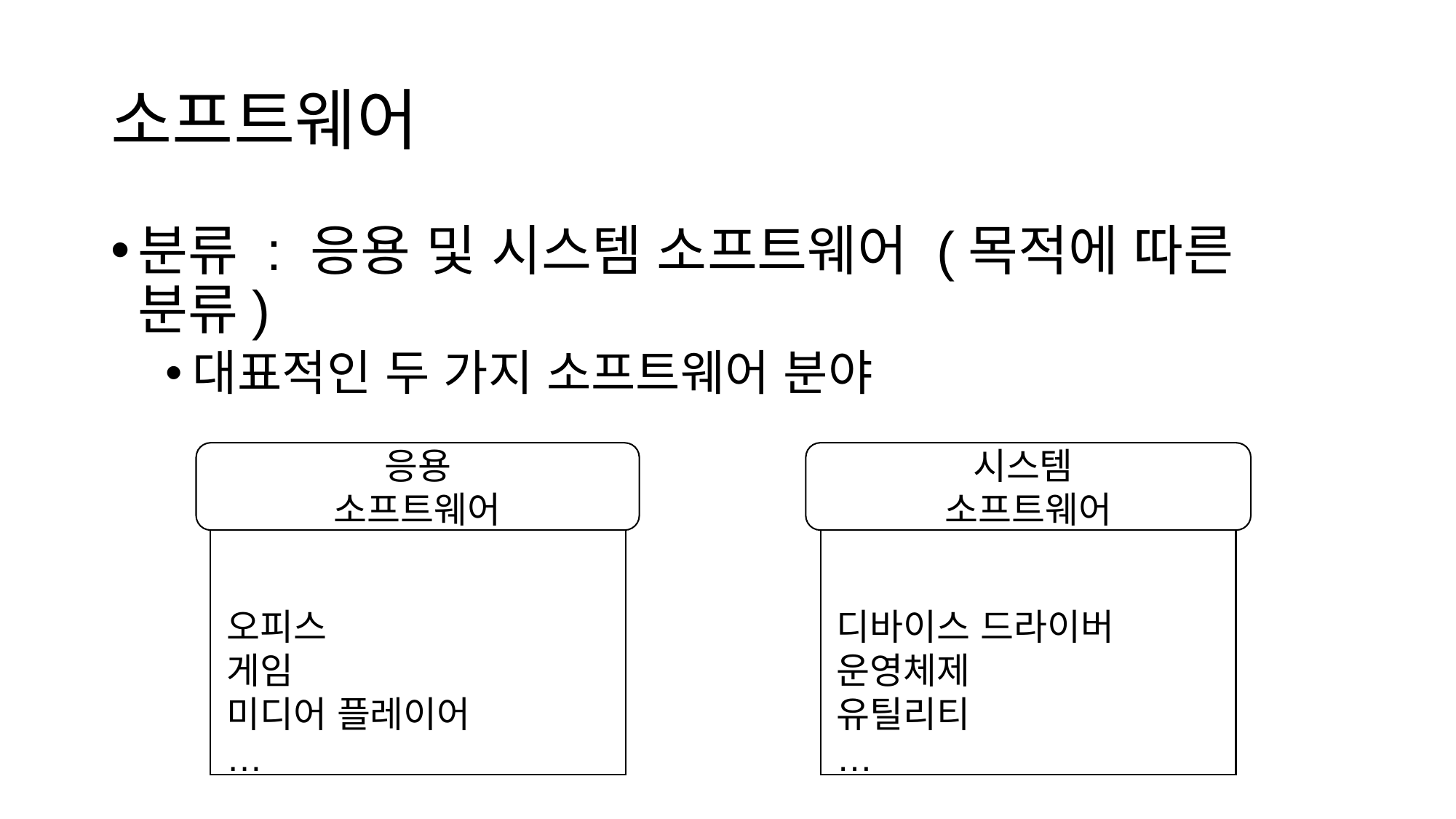

# 소프트웨어
분류 : 응용 및 시스템 소프트웨어 (목적에 따른 분류)
대표적인 두 가지 소프트웨어 분야
시스템
소프트웨어
응용
소프트웨어

오피스
게임
미디어 플레이어
…
디바이스 드라이버
운영체제
유틸리티
…